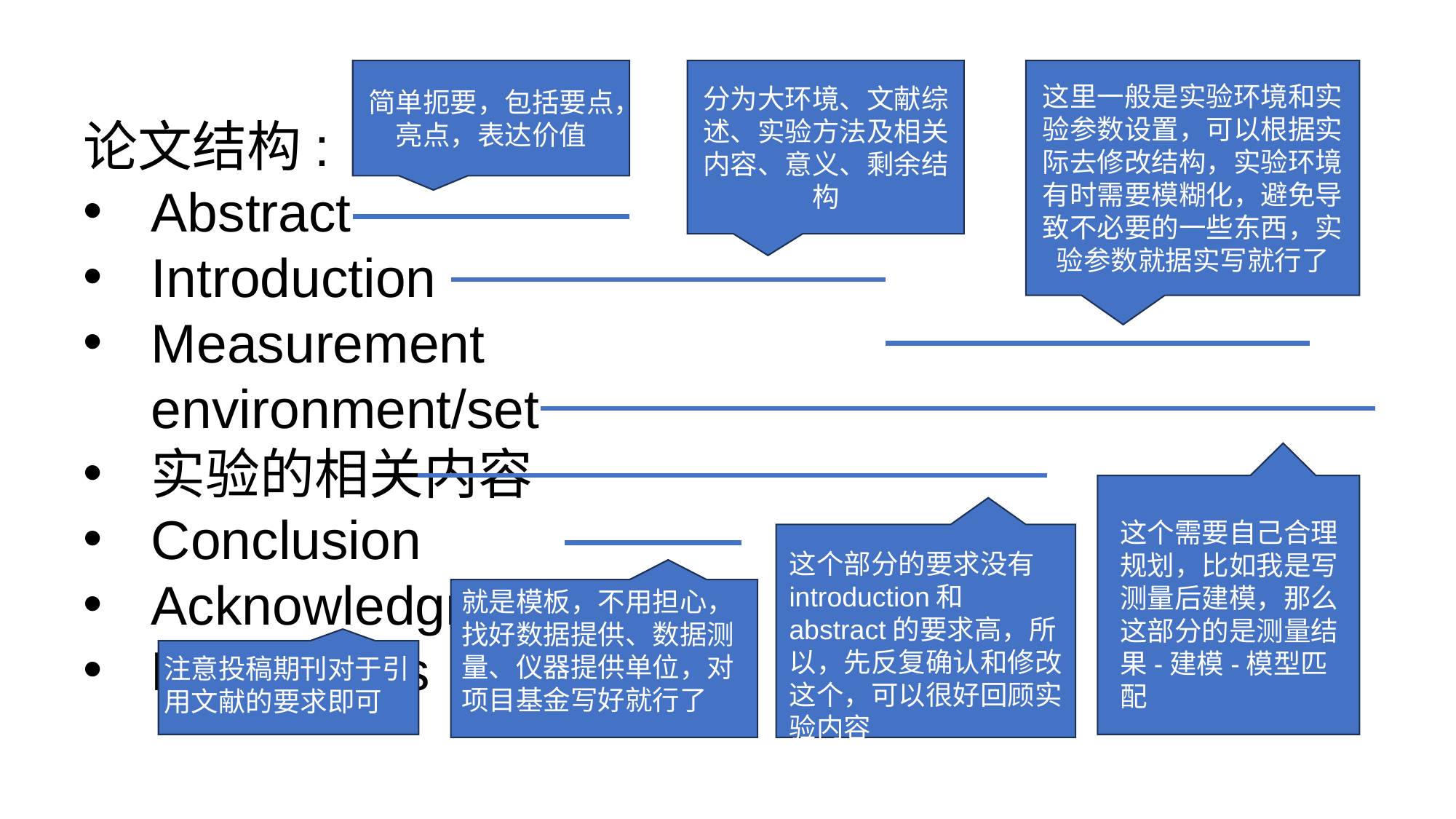

简单扼要，包括要点，亮点，表达价值
分为大环境、文献综述、实验方法及相关内容、意义、剩余结构
这里一般是实验环境和实验参数设置，可以根据实际去修改结构，实验环境有时需要模糊化，避免导致不必要的一些东西，实验参数就据实写就行了
论文结构:
Abstract
Introduction
Measurement environment/set
实验的相关内容
Conclusion
Acknowledgment
References

这个需要自己合理规划，比如我是写测量后建模，那么这部分的是测量结果-建模-模型匹配

这个部分的要求没有introduction和abstract的要求高，所以，先反复确认和修改这个，可以很好回顾实验内容
就是模板，不用担心，找好数据提供、数据测量、仪器提供单位，对项目基金写好就行了

注意投稿期刊对于引用文献的要求即可